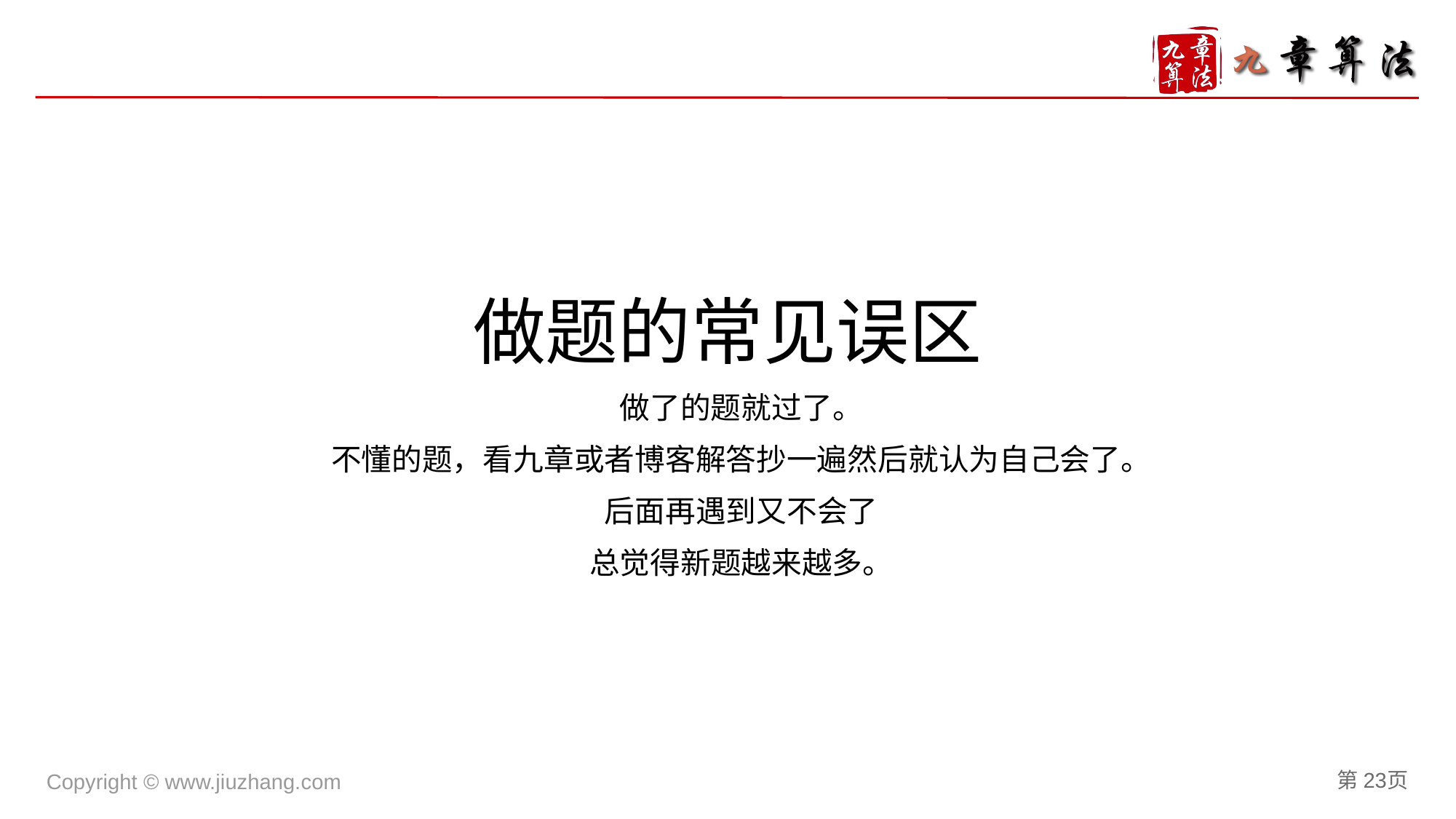

# 做题的常见误区
做了的题就过了。
不懂的题，看九章或者博客解答抄一遍然后就认为自己会了。
后面再遇到又不会了
总觉得新题越来越多。

第23页